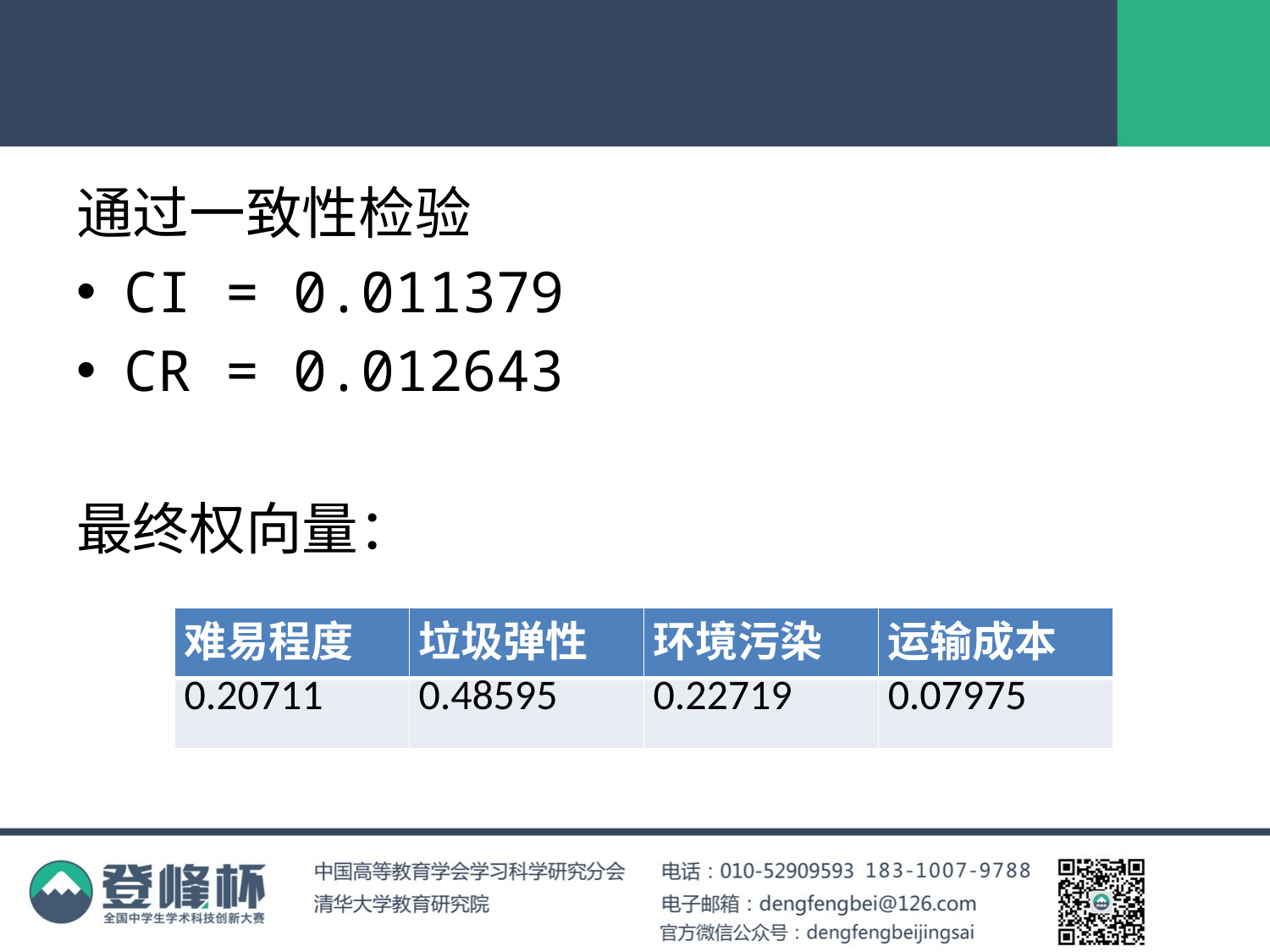

#
通过一致性检验
CI = 0.011379
CR = 0.012643

最终权向量：

| 难易程度 | 垃圾弹性 | 环境污染 | 运输成本 |
| --- | --- | --- | --- |
| 0.20711 | 0.48595 | 0.22719 | 0.07975 |